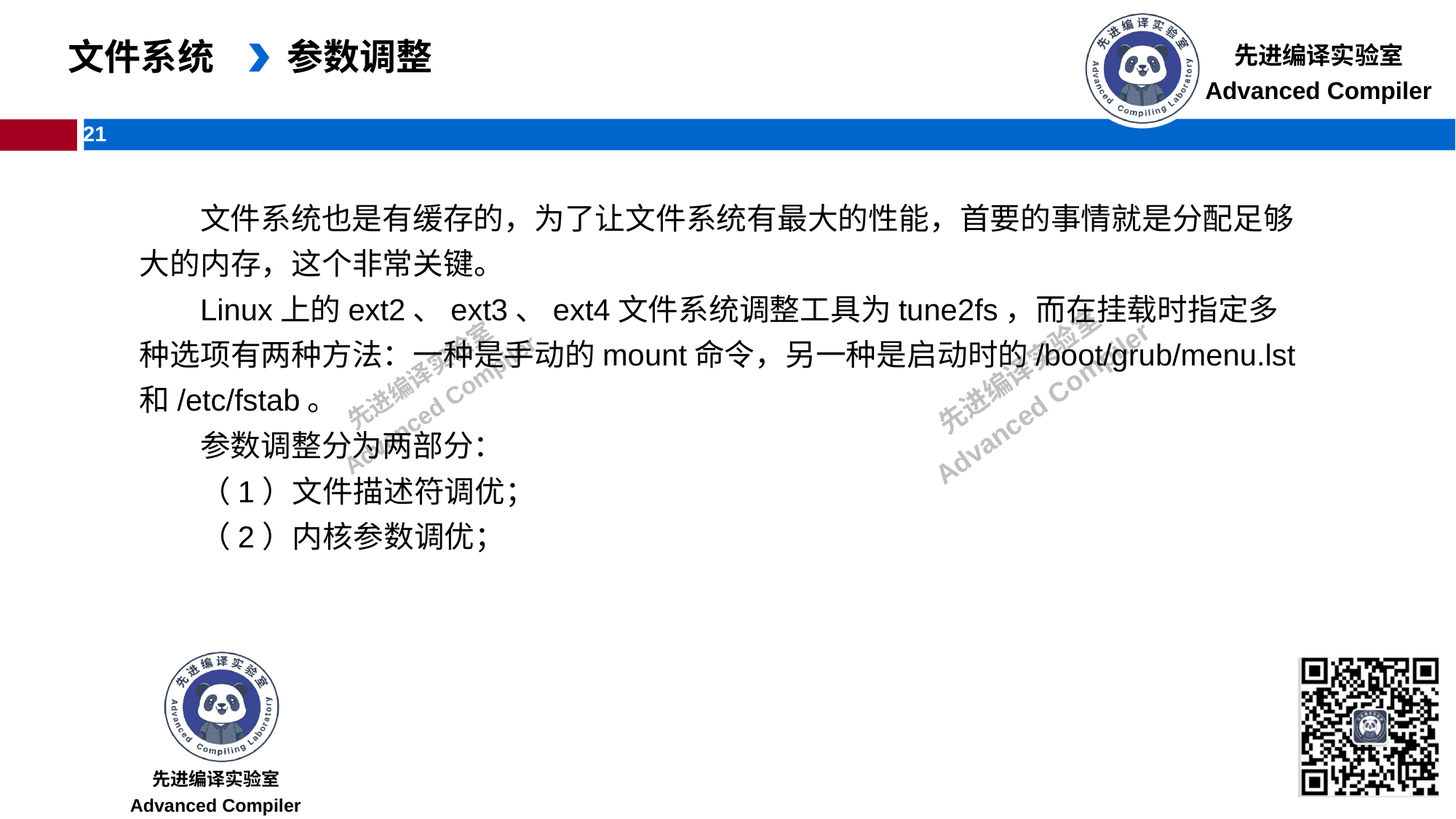

文件系统
参数调整

文件系统也是有缓存的，为了让文件系统有最大的性能，首要的事情就是分配足够大的内存，这个非常关键。
Linux上的ext2、ext3、ext4文件系统调整工具为tune2fs，而在挂载时指定多种选项有两种方法：一种是手动的mount命令，另一种是启动时的/boot/grub/menu.lst和/etc/fstab。
参数调整分为两部分：
（1）文件描述符调优；
（2）内核参数调优；